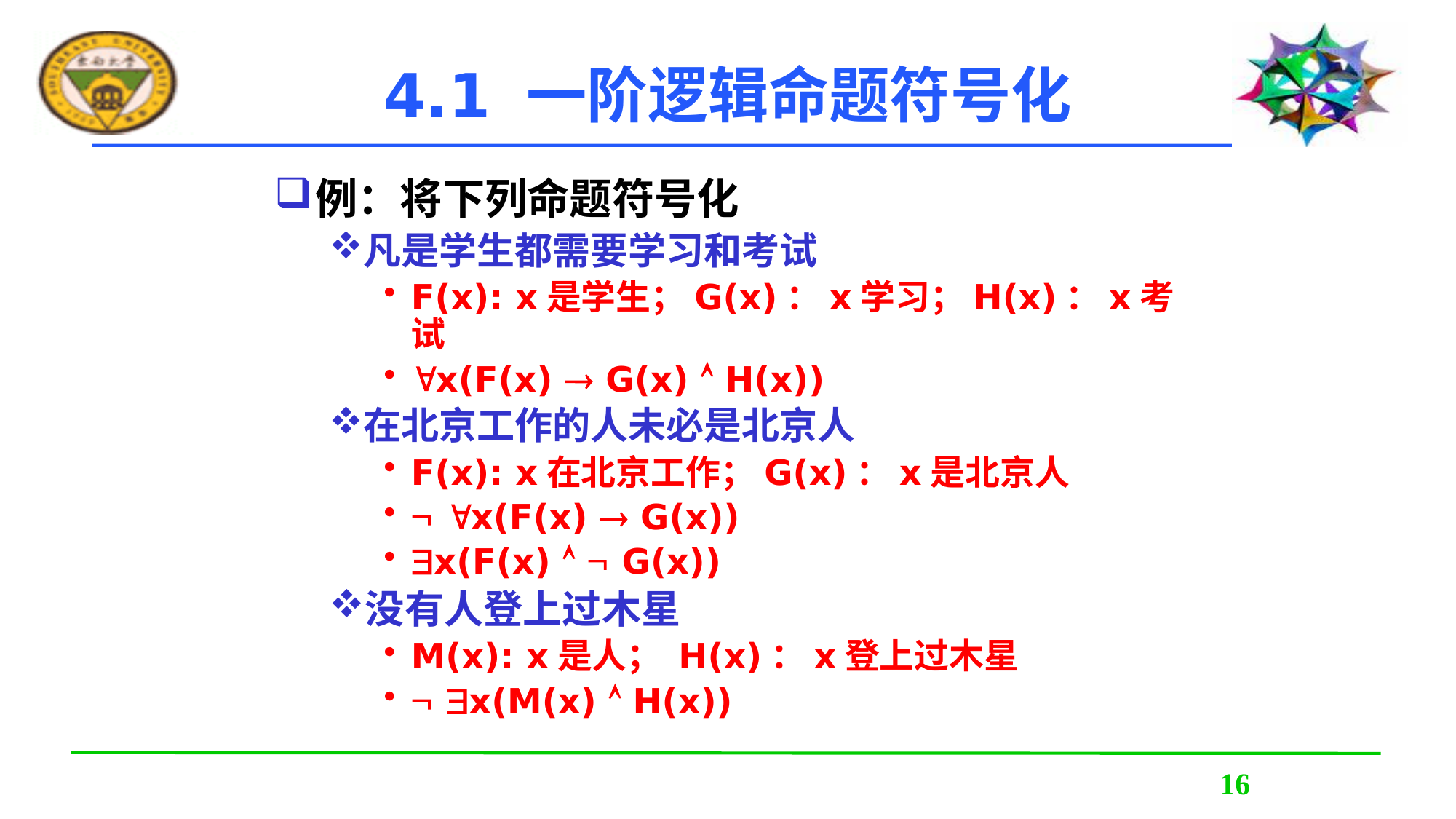

4.1 一阶逻辑命题符号化
例：将下列命题符号化
凡是学生都需要学习和考试
F(x): x是学生；G(x)：x学习；H(x)：x考试
∀x(F(x) → G(x) ∧ H(x))
在北京工作的人未必是北京人
F(x): x在北京工作；G(x)：x是北京人
¬ ∀x(F(x) → G(x))
∃x(F(x) ∧ ¬ G(x))
没有人登上过木星
M(x): x是人； H(x)：x登上过木星
¬ ∃x(M(x) ∧ H(x))